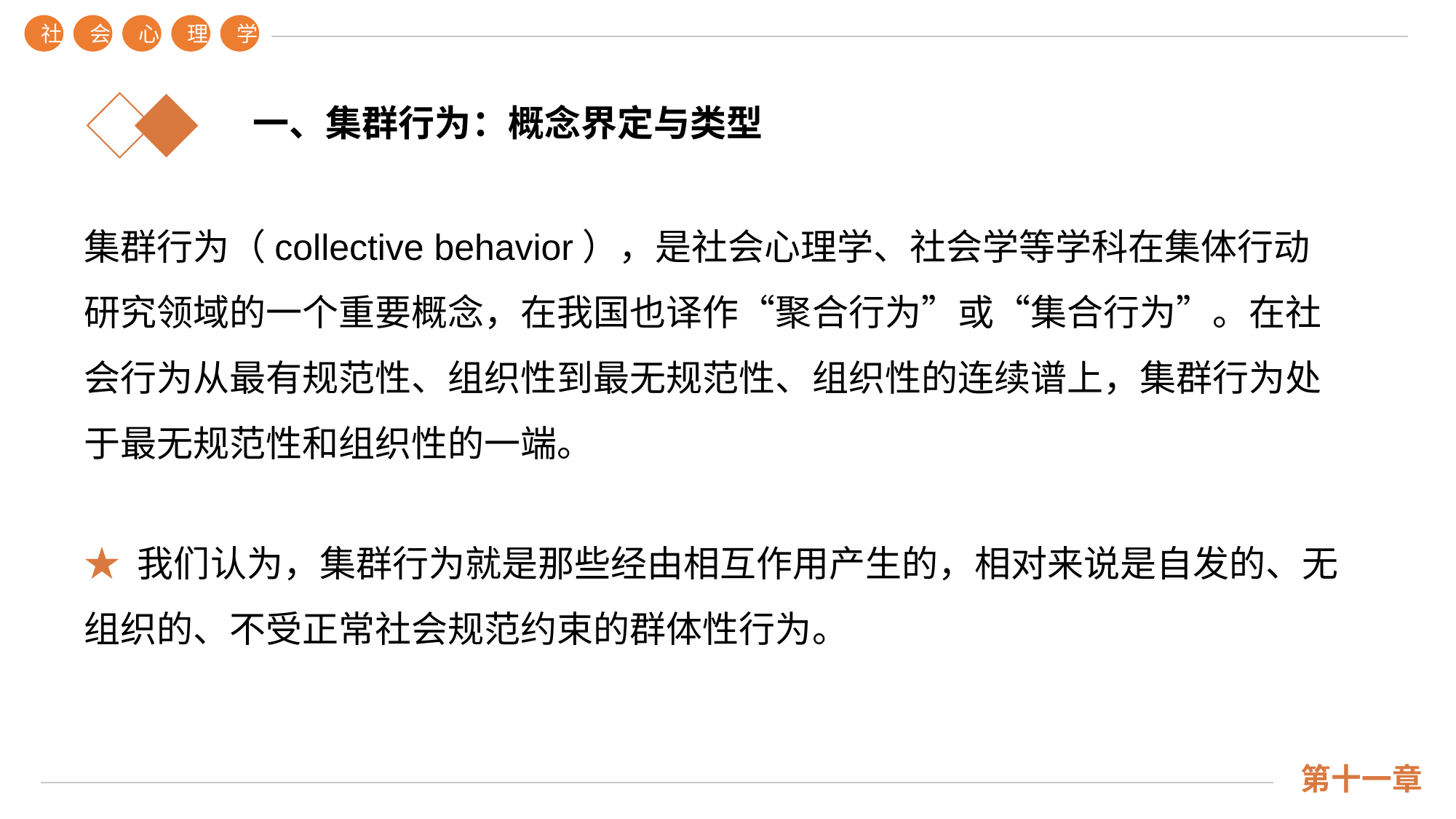

社
会
心
理
学

一、集群行为：概念界定与类型
集群行为（collective behavior），是社会心理学、社会学等学科在集体行动研究领域的一个重要概念，在我国也译作“聚合行为”或“集合行为”。在社会行为从最有规范性、组织性到最无规范性、组织性的连续谱上，集群行为处于最无规范性和组织性的一端。

★ 我们认为，集群行为就是那些经由相互作用产生的，相对来说是自发的、无组织的、不受正常社会规范约束的群体性行为。
第十一章